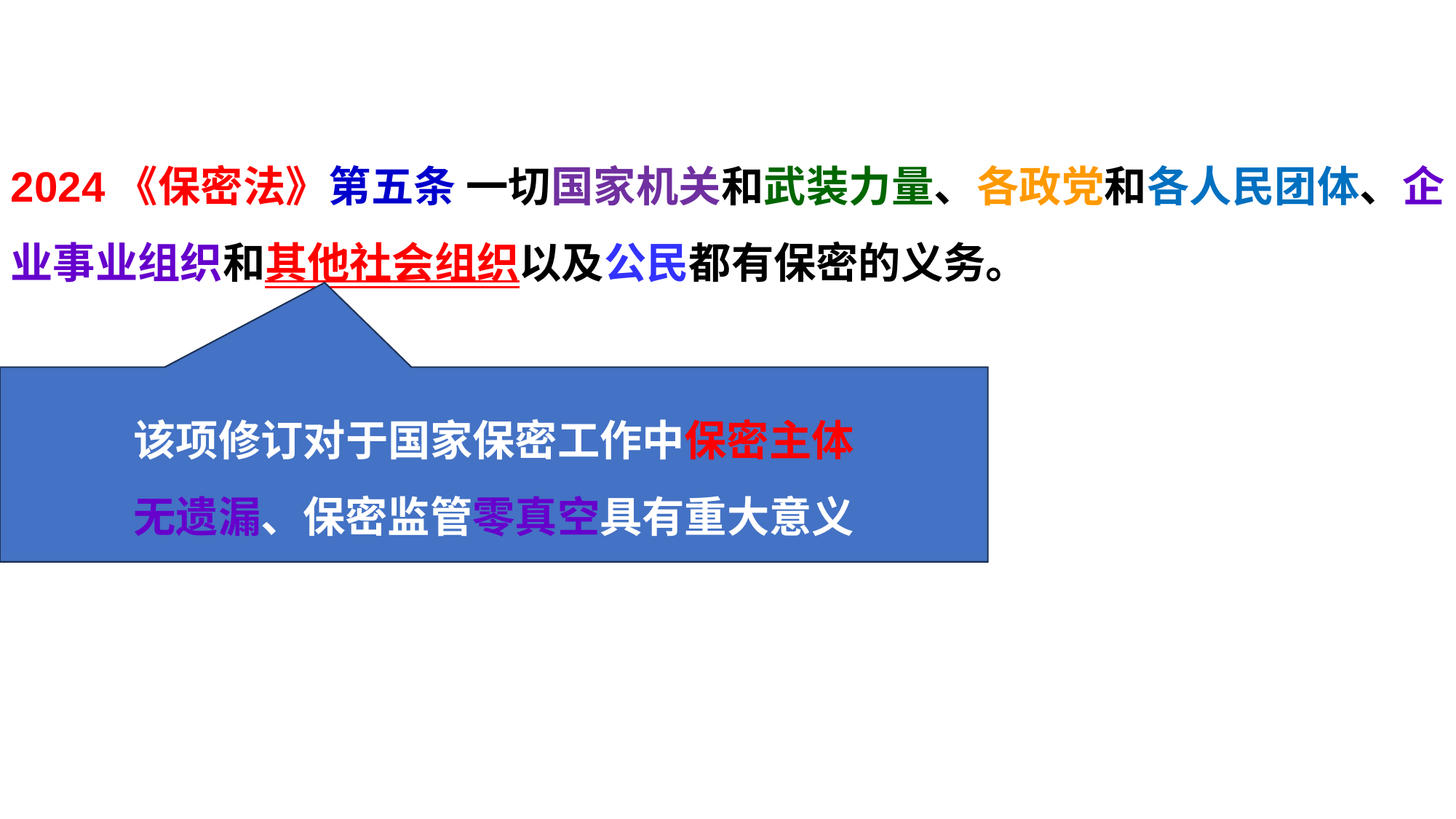

2024《保密法》第五条 一切国家机关和武装力量、各政党和各人民团体、企业事业组织和其他社会组织以及公民都有保密的义务。
该项修订对于国家保密工作中保密主体
无遗漏、保密监管零真空具有重大意义